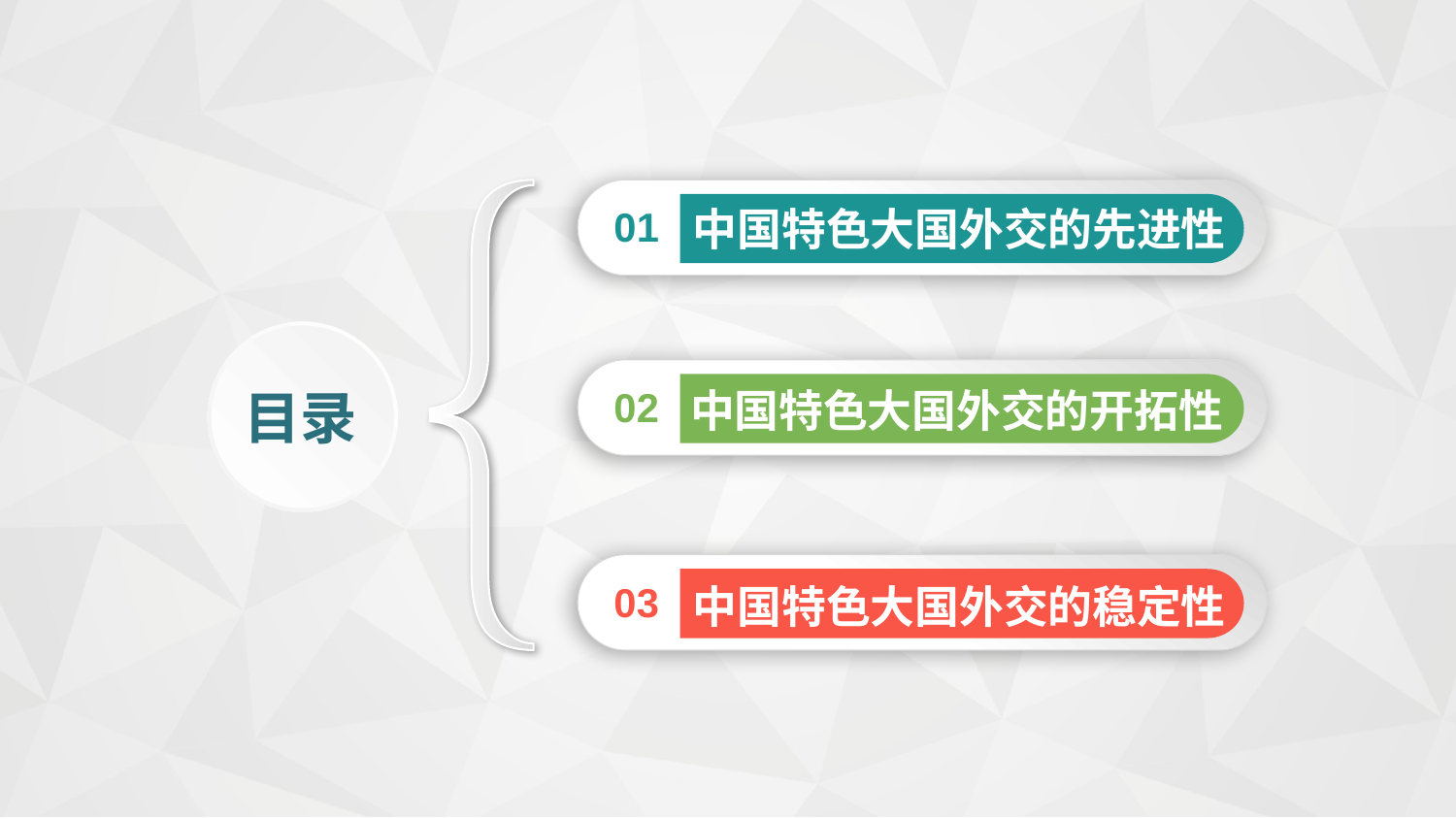

01
中国特色大国外交的先进性

02
中国特色大国外交的开拓性
目录

03
中国特色大国外交的稳定性